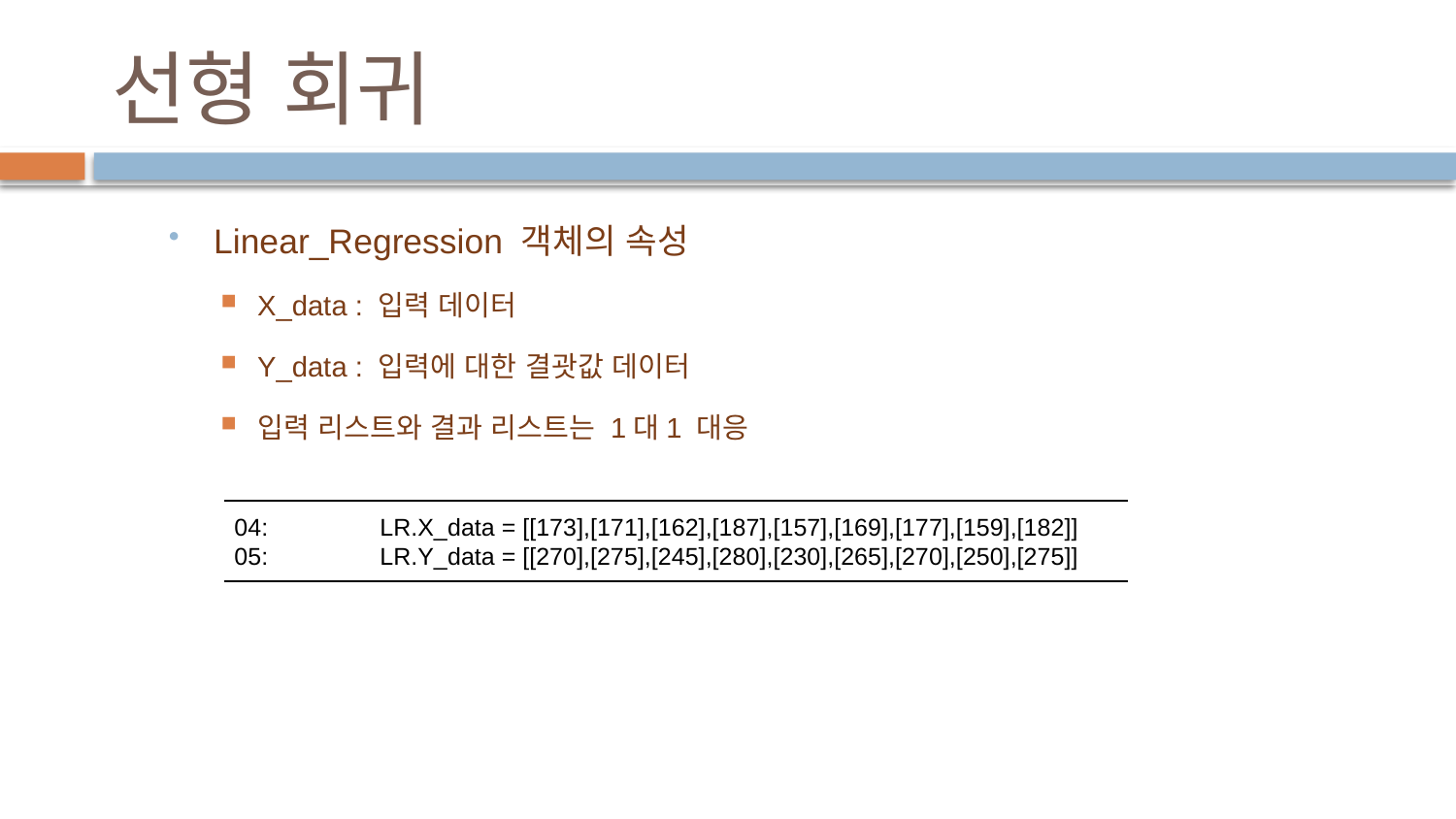

# 선형 회귀
Linear_Regression 객체의 속성
X_data : 입력 데이터
Y_data : 입력에 대한 결괏값 데이터
입력 리스트와 결과 리스트는 1대1 대응
| 04: LR.X\_data = [[173],[171],[162],[187],[157],[169],[177],[159],[182]] 05: LR.Y\_data = [[270],[275],[245],[280],[230],[265],[270],[250],[275]] |
| --- |